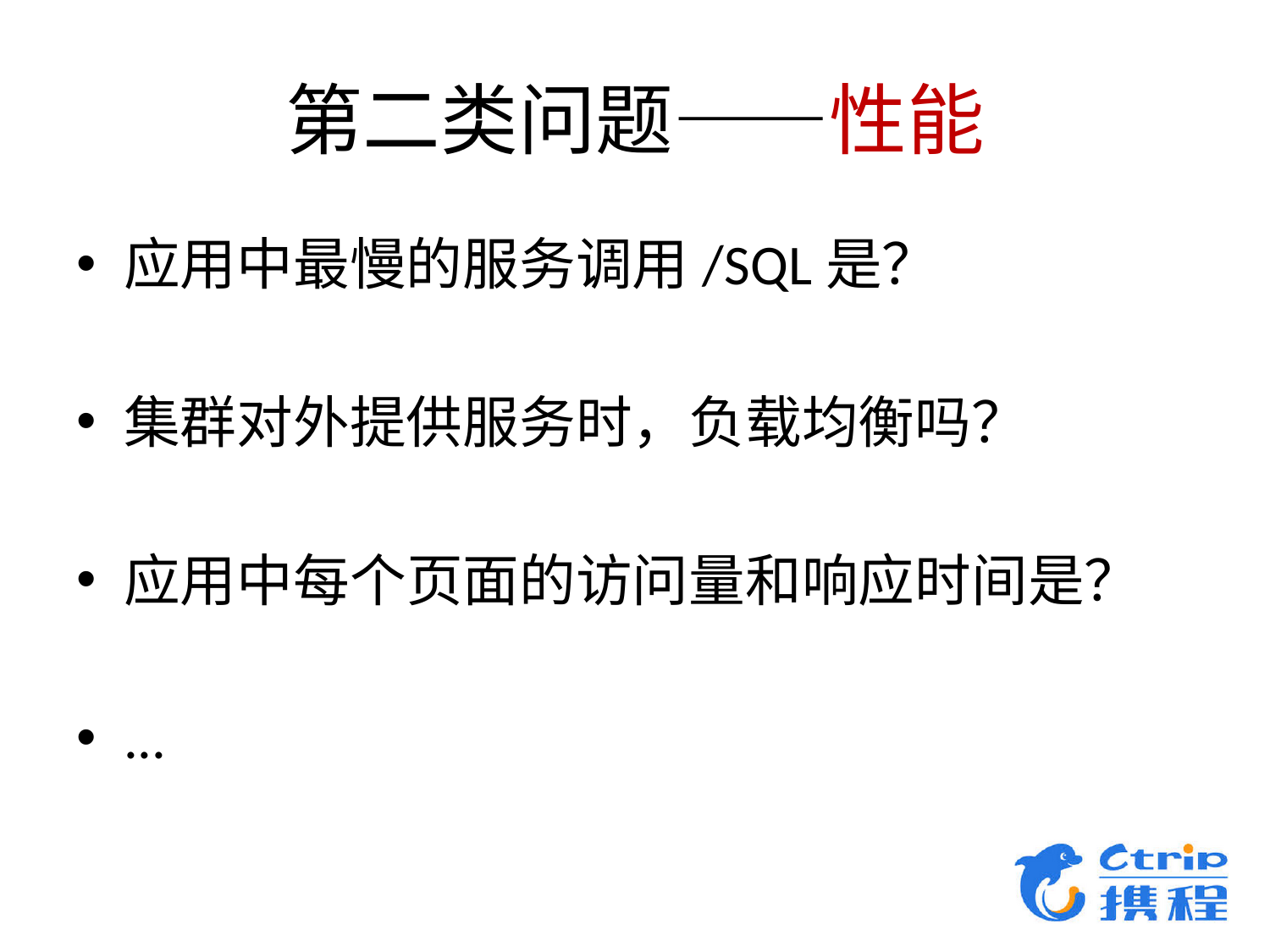

# 第二类问题——性能
应用中最慢的服务调用/SQL是？

集群对外提供服务时，负载均衡吗？

应用中每个页面的访问量和响应时间是？

...